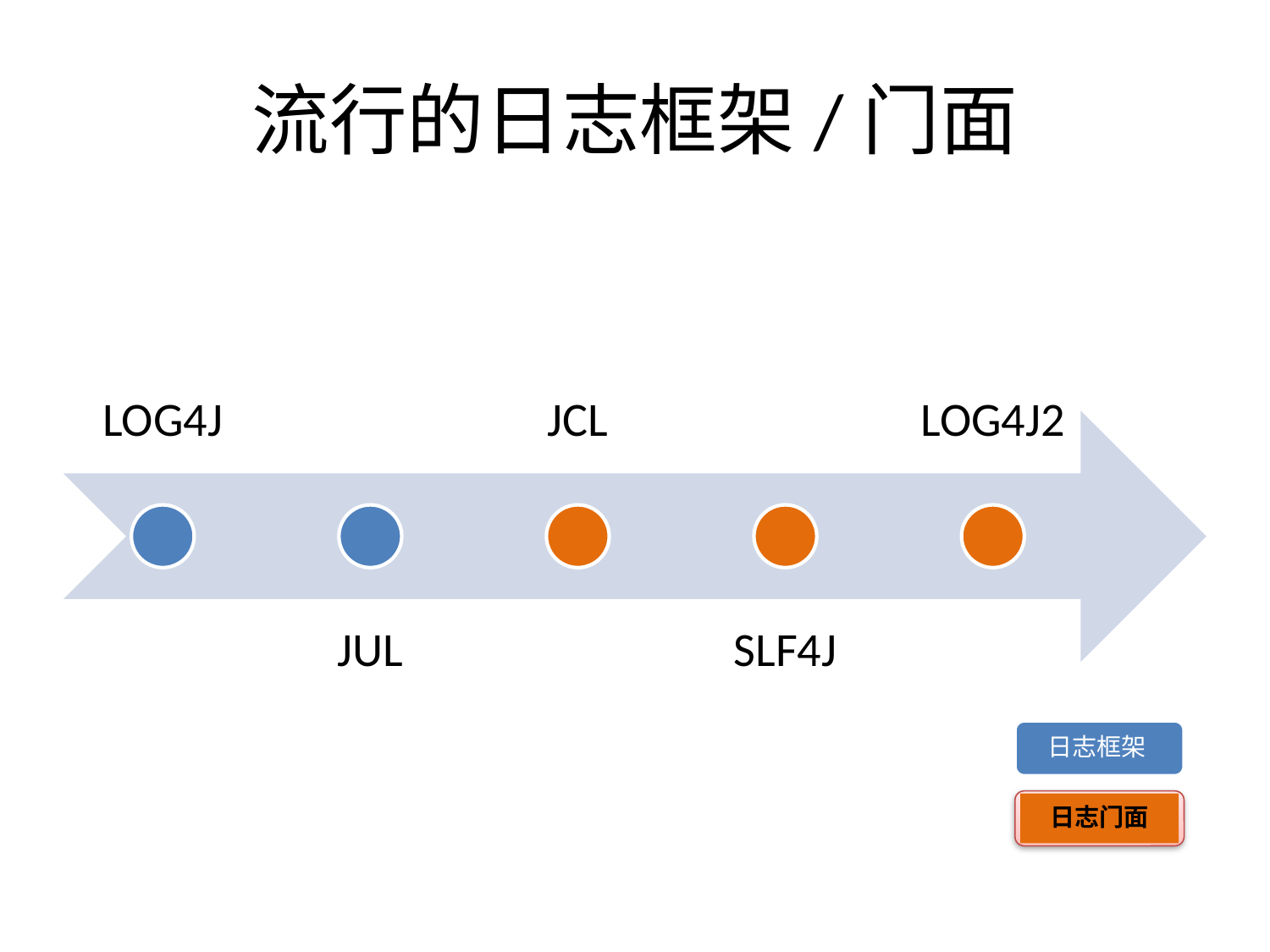

# 流行的日志框架/门面
LOG4J
JUL
JCL
SLF4J
LOG4J2

日志框架

日志门面